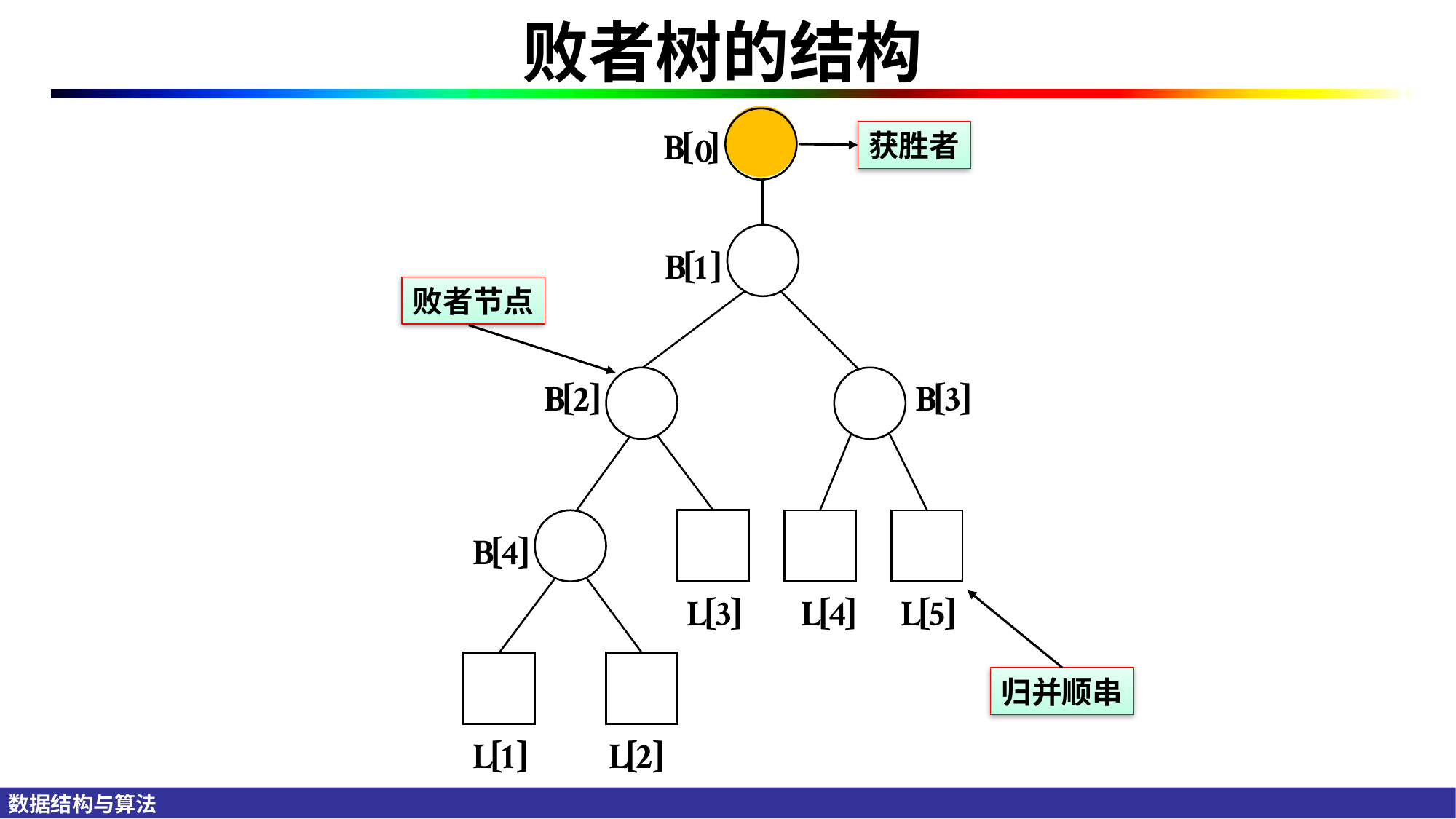

# 败者树的结构

获胜者
B
[
]
0

B
[
1
]

B
[
2
]
B
[
3
]

B
[
4
]

L
[
3
]
L
[
4
]
L
[
5
]

L
[
1
]
L
[
2
]
败者节点
归并顺串